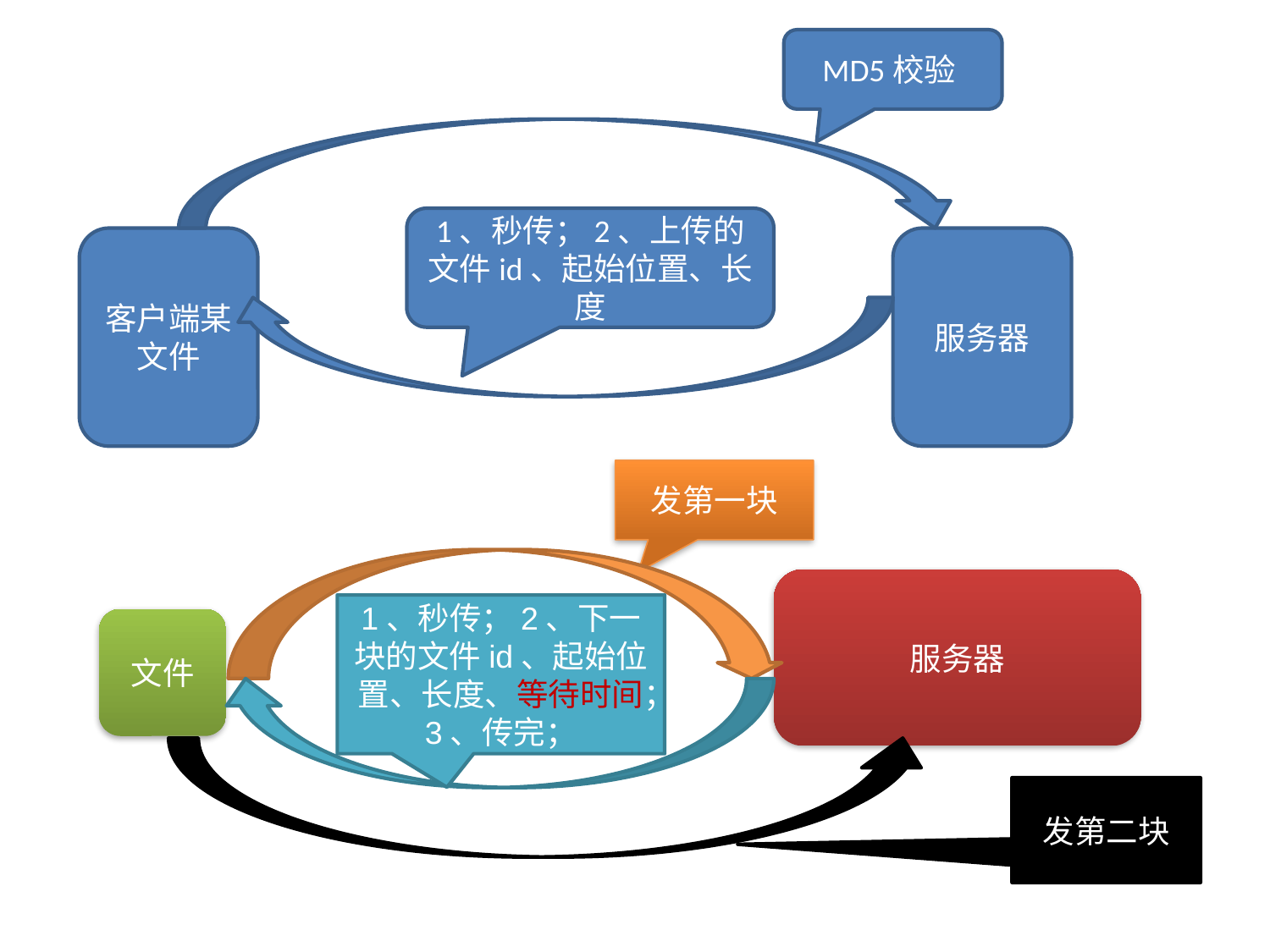

MD5校验

1、秒传；2、上传的文件id、起始位置、长度
客户端某文件
服务器

发第一块

服务器
1、秒传；2、下一块的文件id、起始位置、长度、等待时间；3、传完；
文件

发第二块